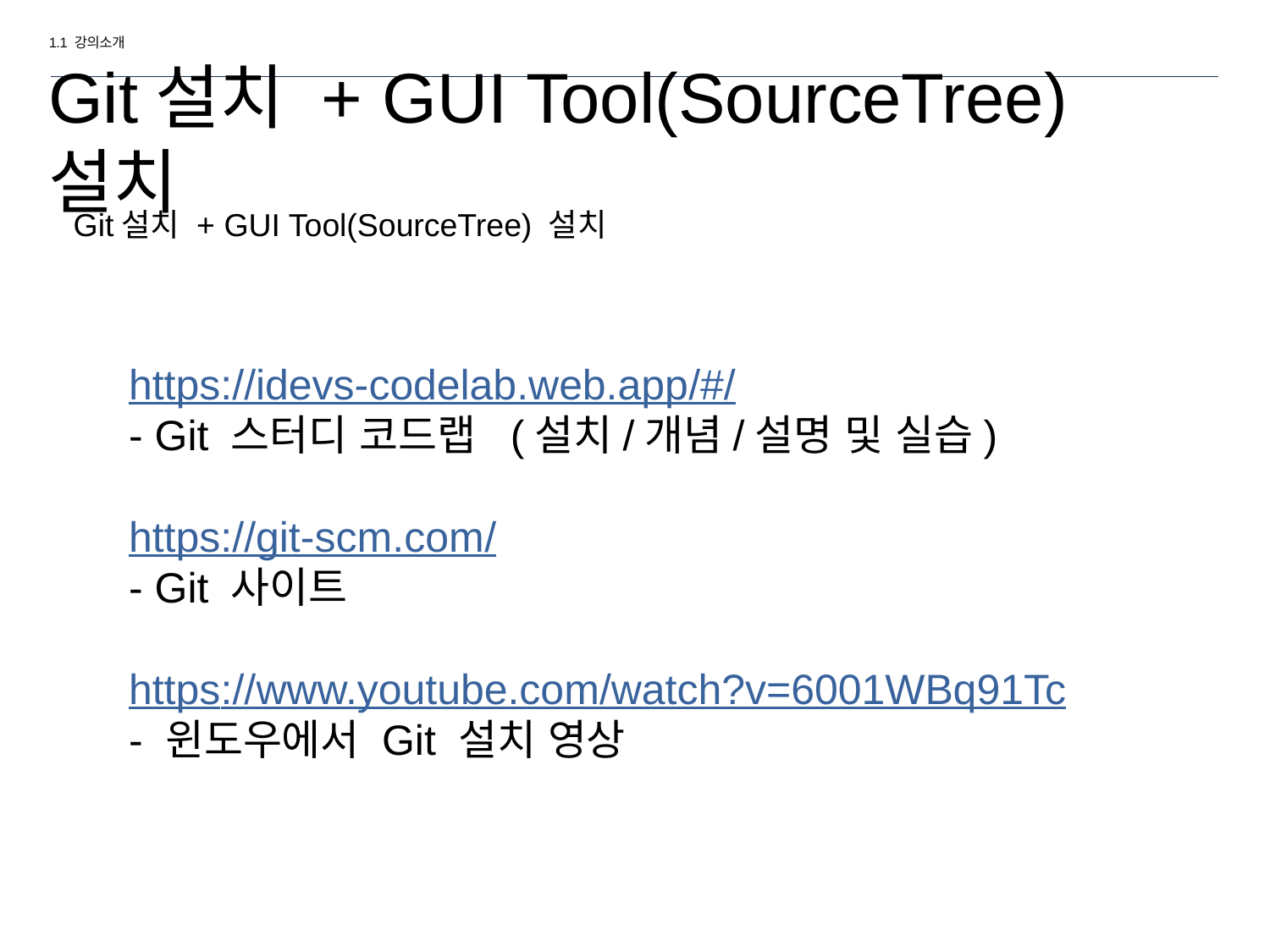

1.1 강의소개
# Git설치 + GUI Tool(SourceTree) 설치
Git설치 + GUI Tool(SourceTree) 설치

https://idevs-codelab.web.app/#/
- Git 스터디 코드랩  (설치/개념/설명 및 실습)

https://git-scm.com/
- Git 사이트

https://www.youtube.com/watch?v=6001WBq91Tc
- 윈도우에서 Git 설치 영상